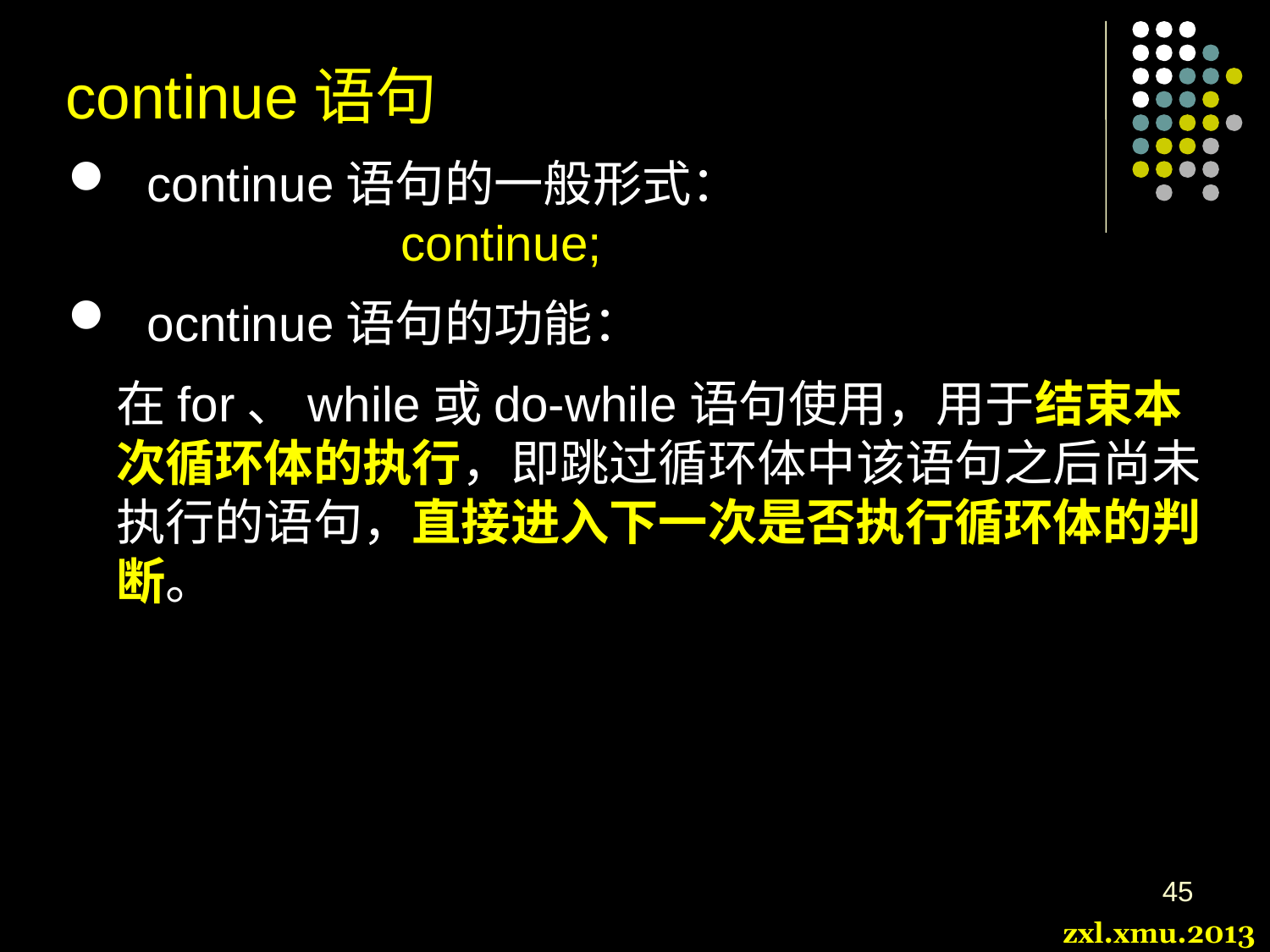

# continue语句
continue语句的一般形式：
		continue;
ocntinue语句的功能：
在for、while或do-while语句使用，用于结束本次循环体的执行，即跳过循环体中该语句之后尚未执行的语句，直接进入下一次是否执行循环体的判断。

45